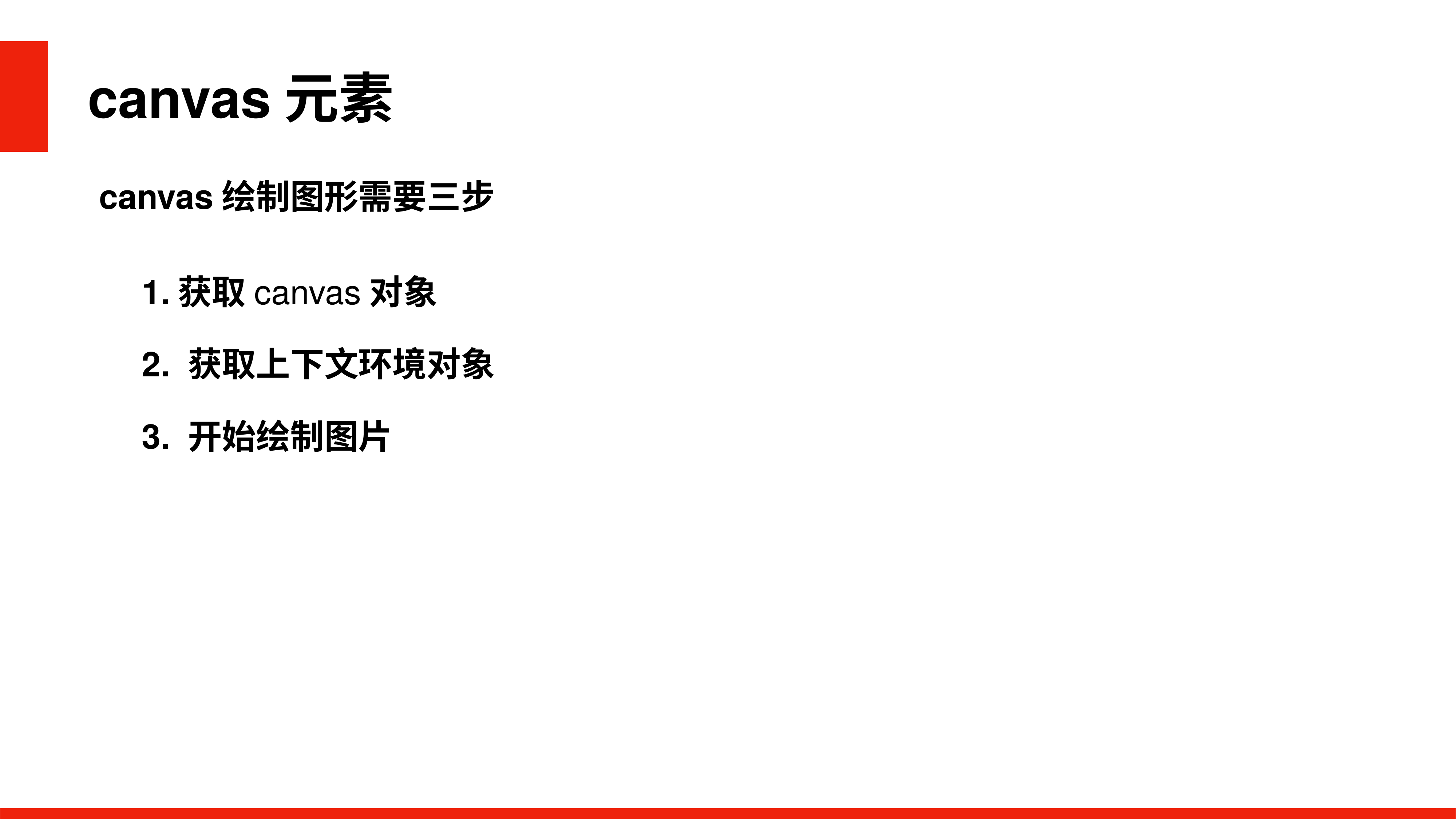

canvas元素
canvas绘制图形需要三步
获取canvas对象
2. 获取上下文环境对象
3. 开始绘制图片
10